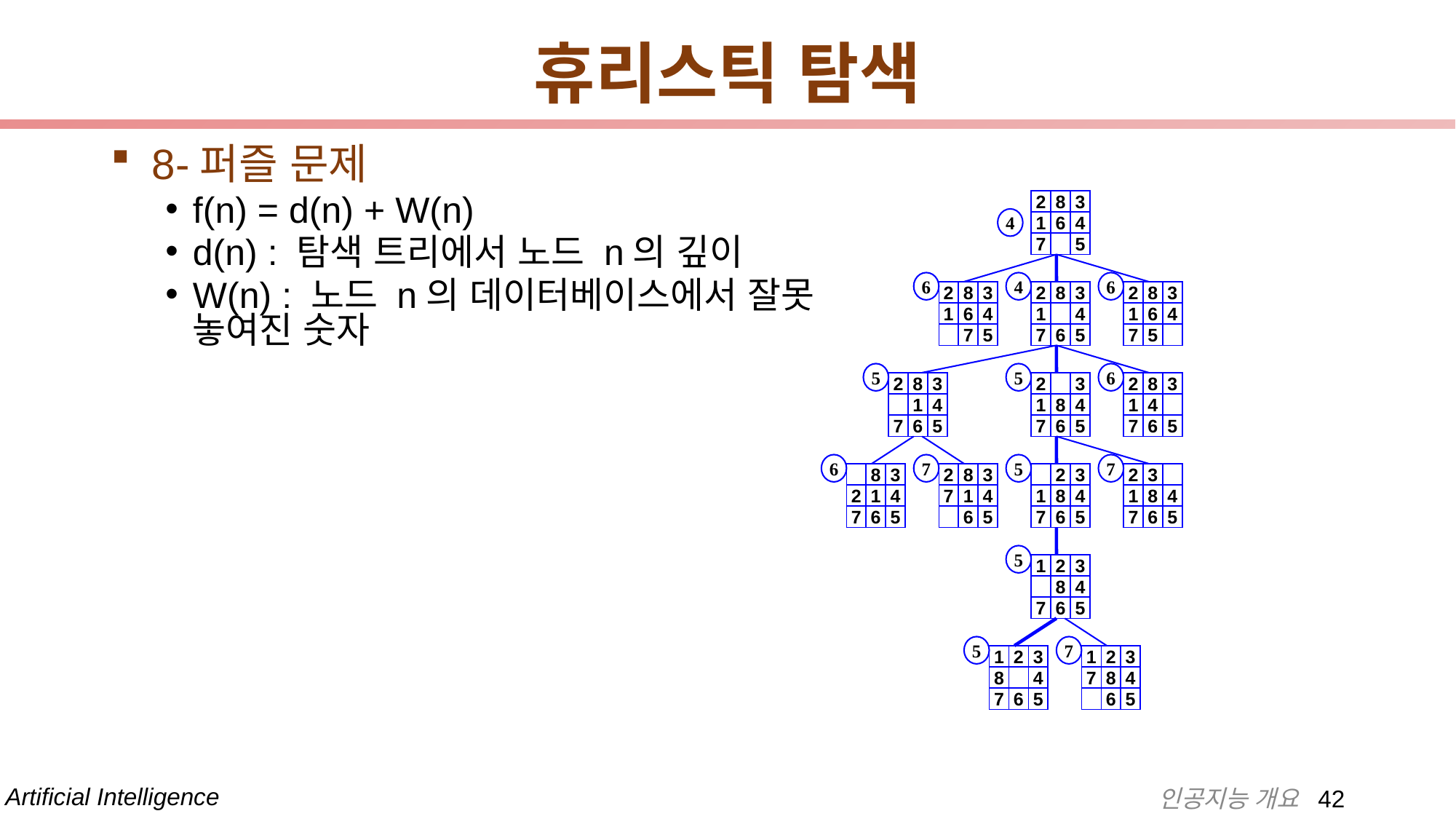

# 휴리스틱 탐색
8-퍼즐 문제
f(n) = d(n) + W(n)
d(n) : 탐색 트리에서 노드 n의 깊이
W(n) : 노드 n의 데이터베이스에서 잘못 놓여진 숫자
2
8
3
1
6
4
7

5
4

6
4
6
2
8
3
1
6
4

7
5
2
8
3
1

4
7
6
5
2
8
3
1
6
4
7
5

5
5
6
2
8
3

1
4
7
6
5
2

3
1
8
4
7
6
5
2
8
3
1
4

7
6
5

6
7
5
7

8
3
2
1
4
7
6
5
2
8
3
7
1
4

6
5

2
3
1
8
4
7
6
5
2
3

1
8
4
7
6
5

5
1
2
3

8
4
7
6
5

5
7
1
2
3
8

4
7
6
5
1
2
3
7
8
4

6
5